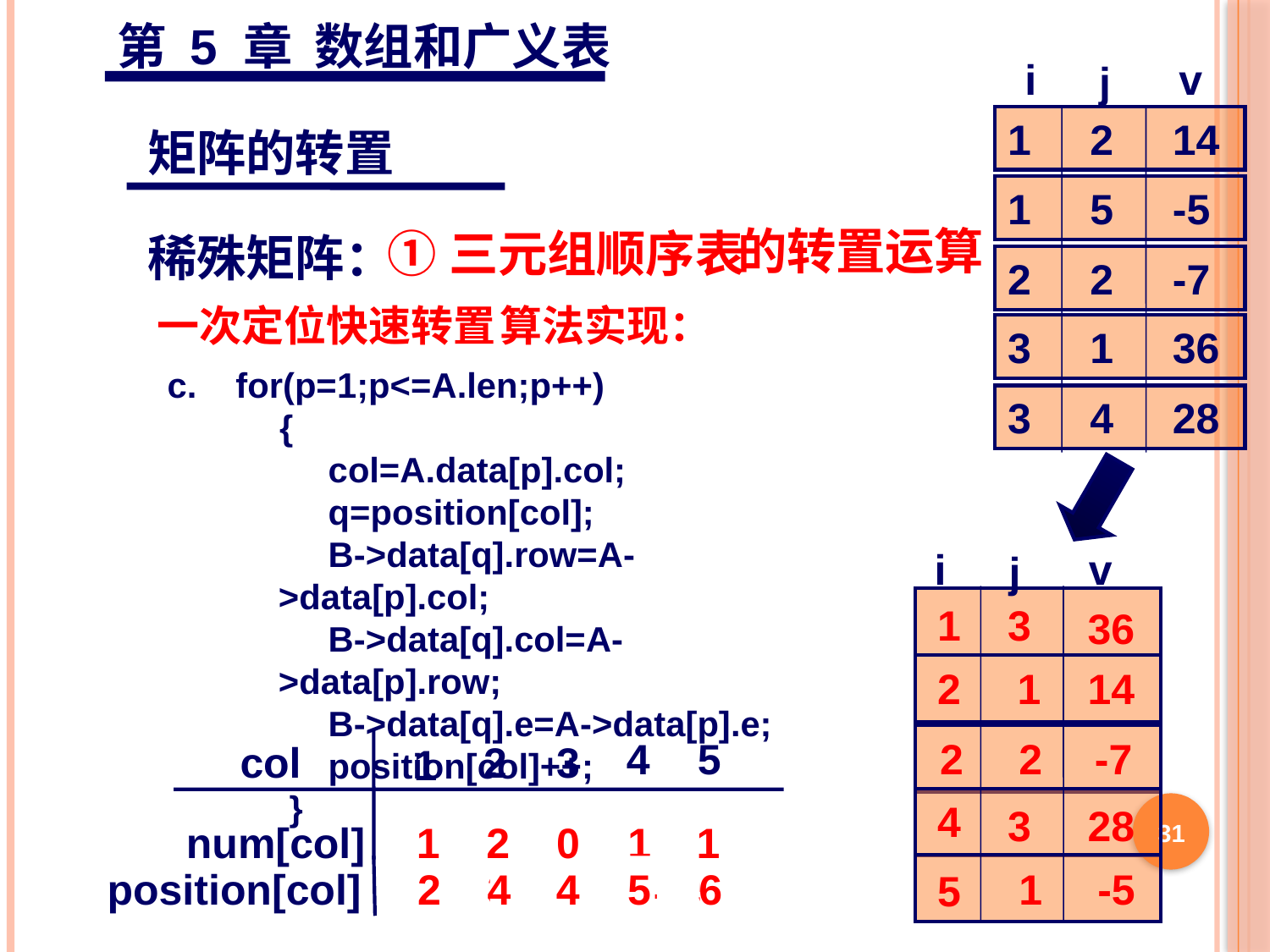

第 5 章  数组和广义表
i
v
j
1     2     14

1     5     -5
2     2     -7
3     1     36
3     4     28

矩阵的转置

稀殊矩阵：
的转置运算
①三元组顺序表
一次定位快速转置
算法实现：
c.    for(p=1;p<=A.len;p++)
     {
          col=A.data[p].col;
          q=position[col];
          B->data[q].row=A->data[p].col;
          B->data[q].col=A->data[p].row;
          B->data[q].e=A->data[p].e;
          position[col]++;
      }

i
v
j

1
3
36
2
1
14
4
5
col

2
3
1

num[col]
0
1
0
1
2
0
0
1

1
0

position[col]
1
2
4
4
5
2
2
-7
4
3
28
31
2
3
4
5

6
1
-5
5